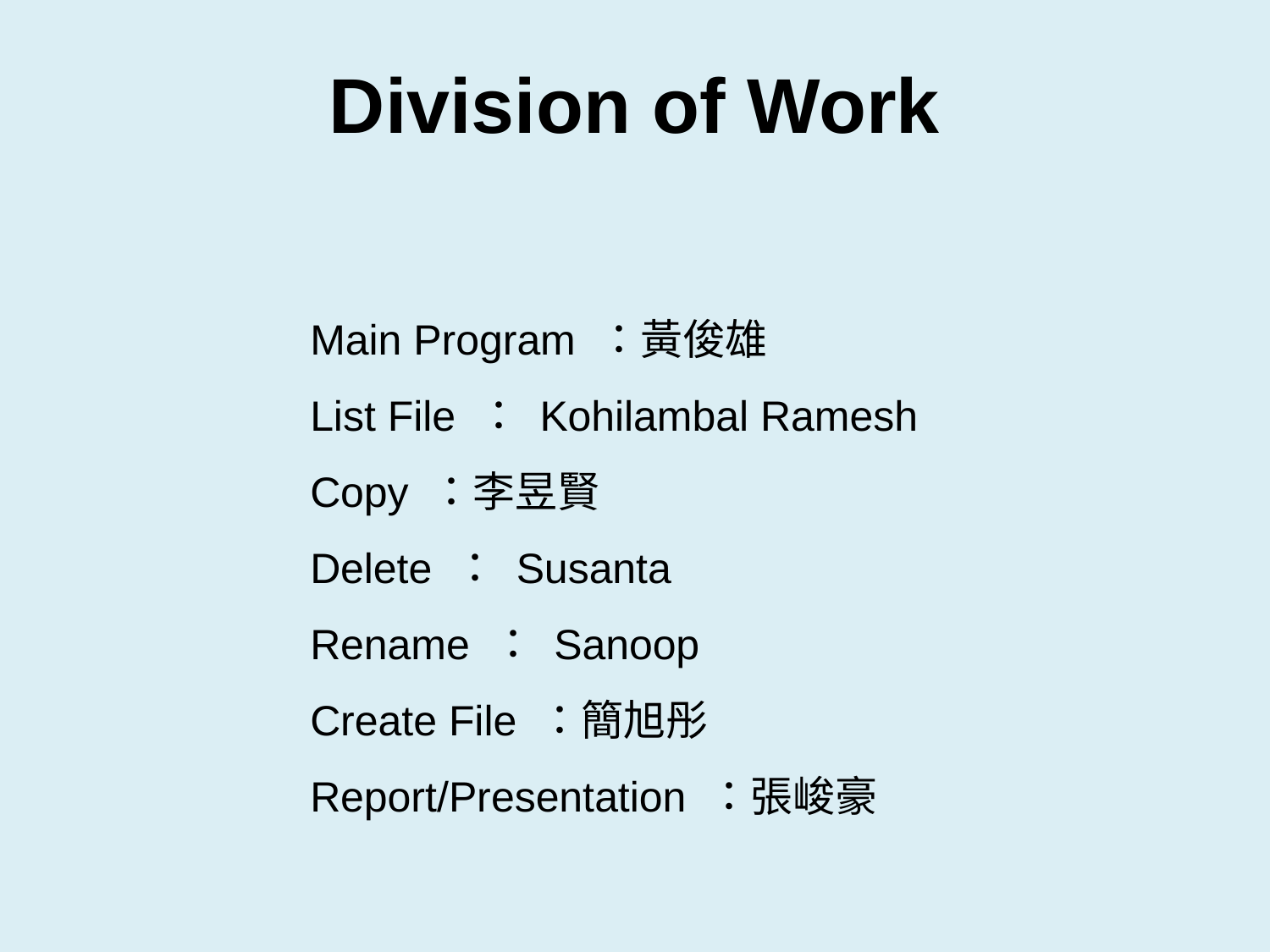

Division of Work
Main Program ：黃俊雄
List File ： Kohilambal Ramesh
Copy ：李昱賢
Delete ： Susanta
Rename ： Sanoop
Create File ：簡旭彤
Report/Presentation ：張峻豪